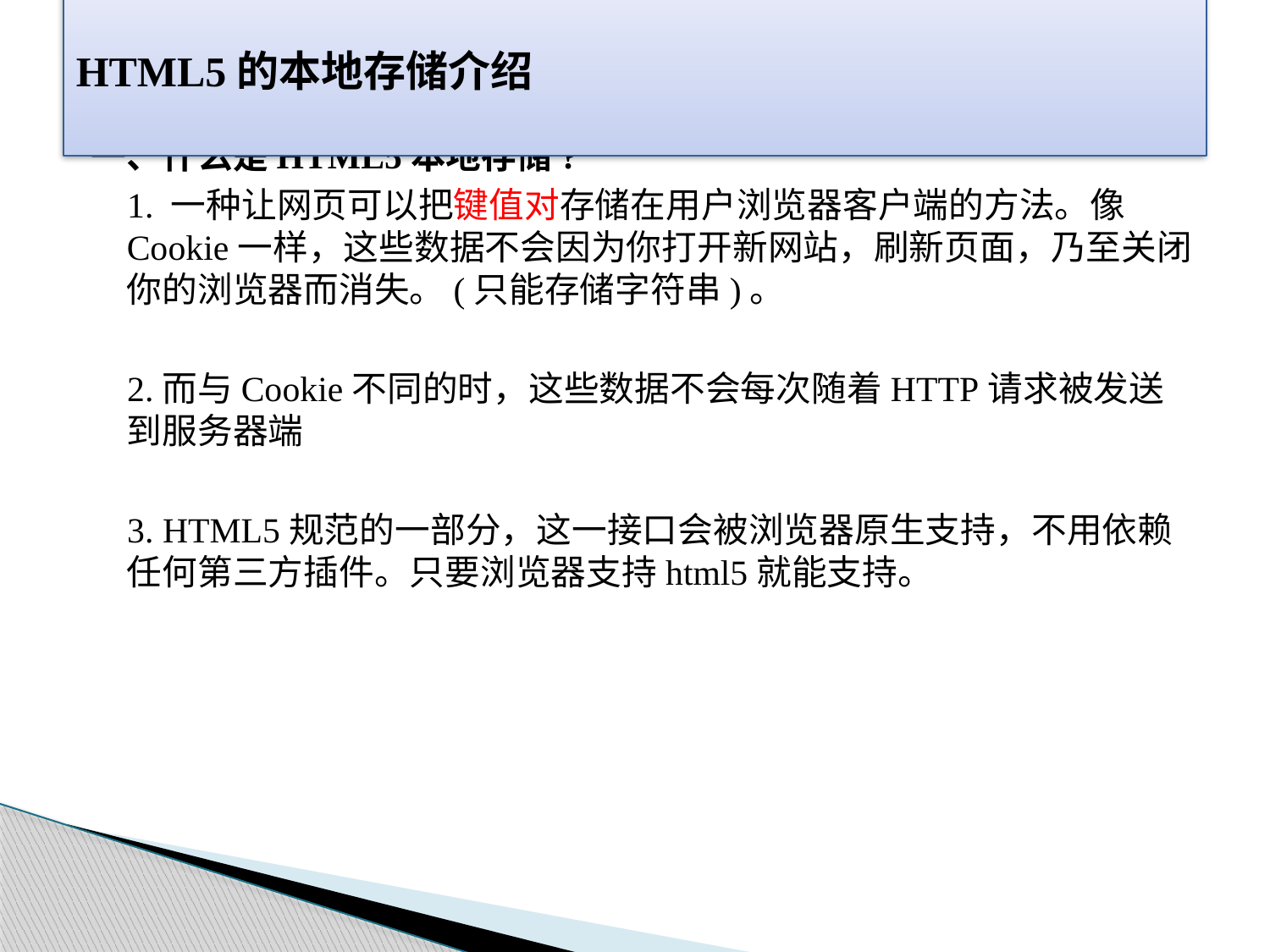

# HTML5的本地存储介绍
一、什么是HTML5本地存储?
    1. 一种让网页可以把键值对存储在用户浏览器客户端的方法。像Cookie一样，这些数据不会因为你打开新网站，刷新页面，乃至关闭你的浏览器而消失。(只能存储字符串)。

    2.而与Cookie不同的时，这些数据不会每次随着HTTP请求被发送到服务器端

    3. HTML5规范的一部分，这一接口会被浏览器原生支持，不用依赖任何第三方插件。只要浏览器支持html5就能支持。